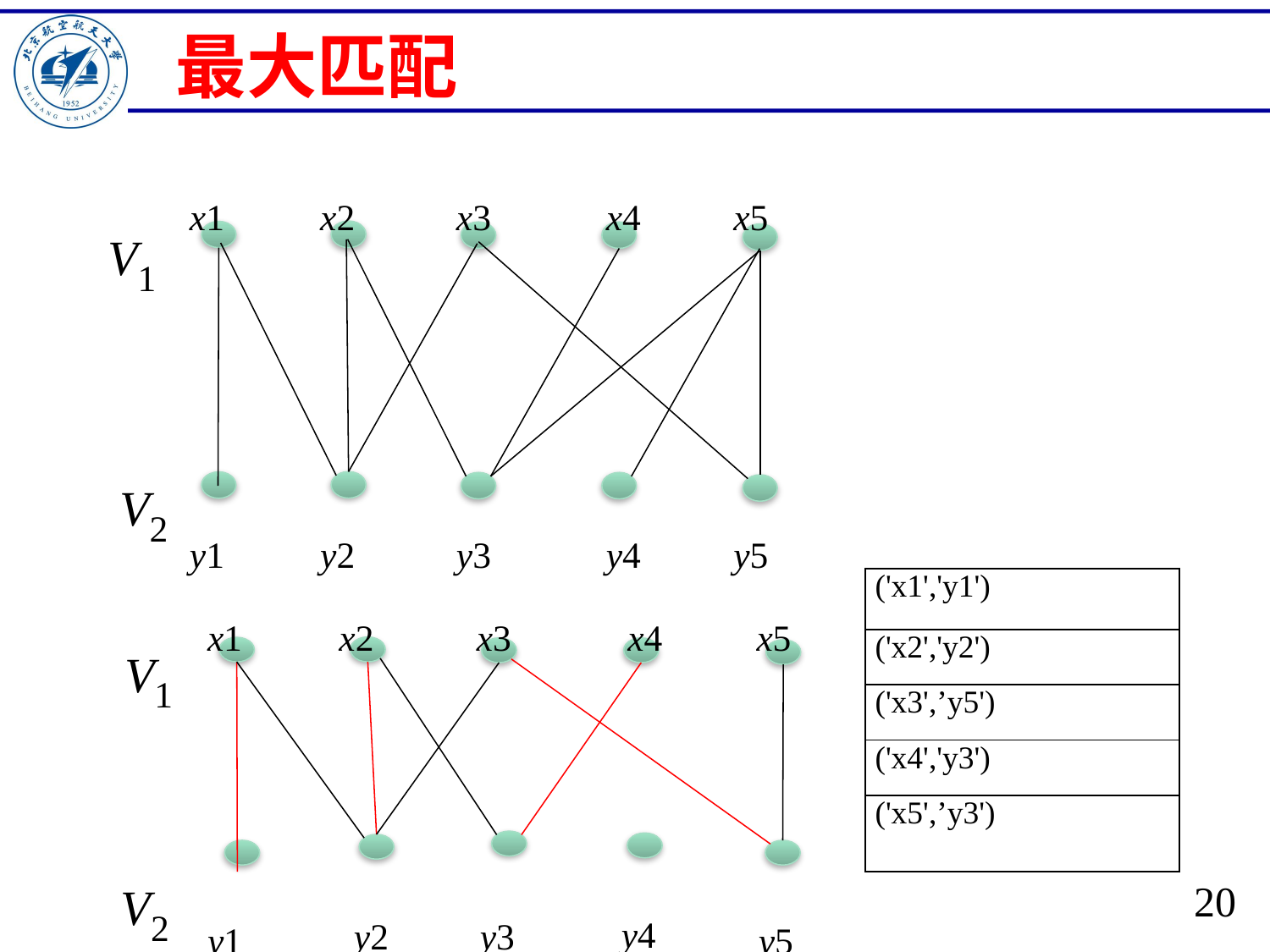

# 最大匹配
x1
x2
x3
x4
x5
V1

V2

y1
y2
y3
y4
y5
x1
x2
x3
x4
x5
V1

V2
y4
y2
y3
y1
y5
| ('x1','y1') |
| --- |
| ('x2','y2') |
| ('x3',’y5') |
| ('x4','y3') |
| ('x5',’y3') |